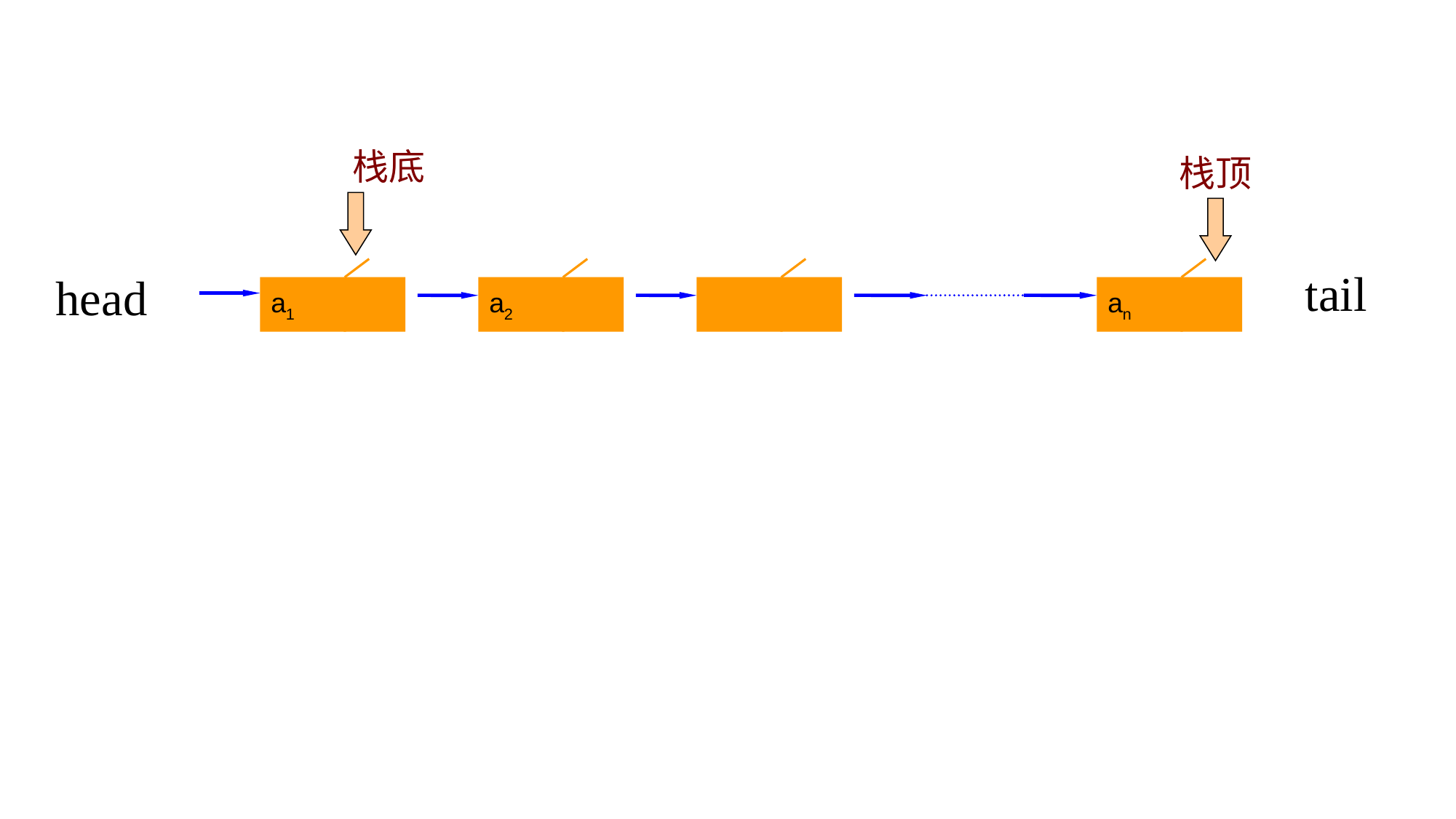

栈底
栈顶

tail

head
a1

a2

an